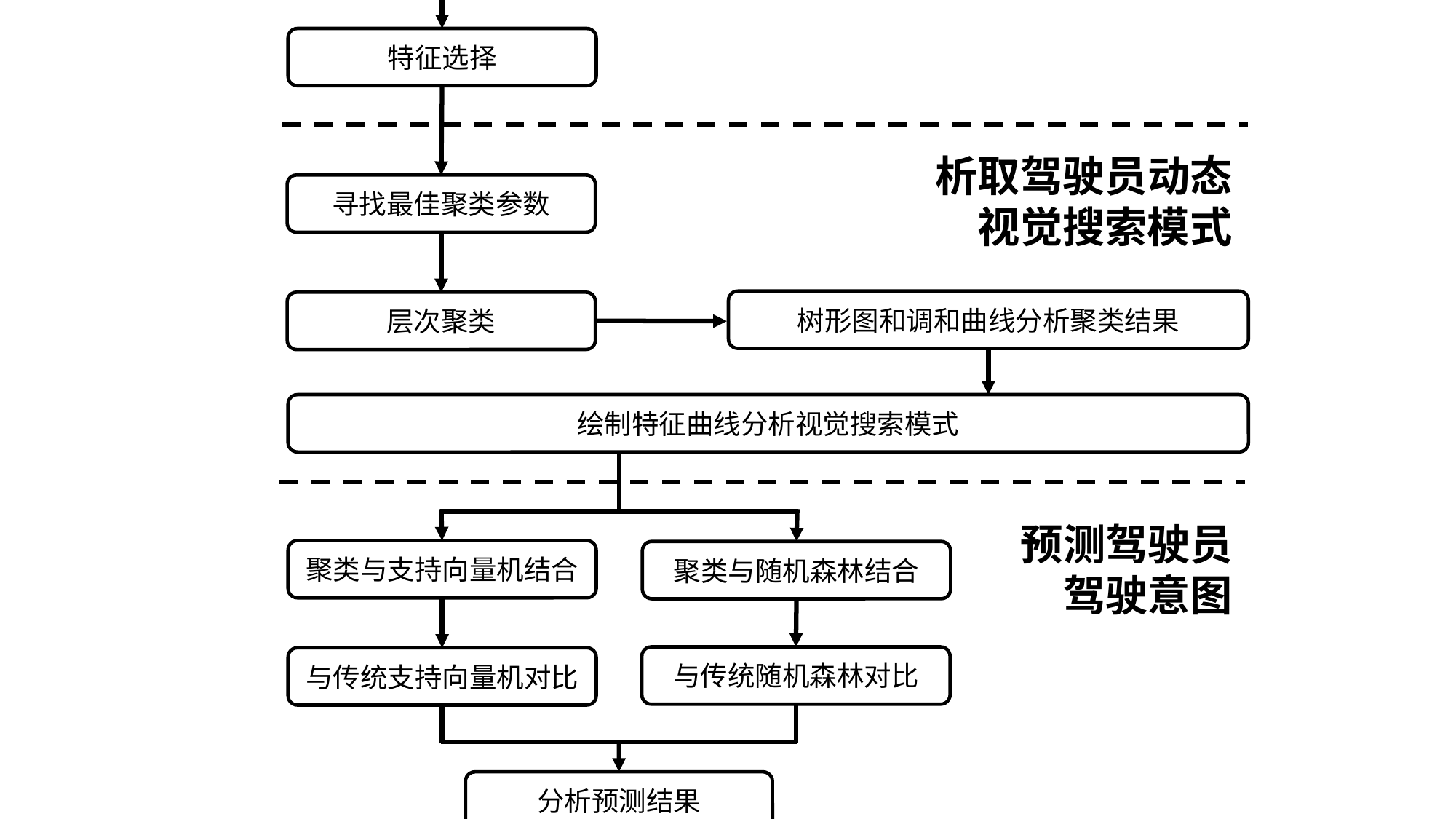

数据预处理
提取数据并归一化
特征选择
析取驾驶员动态
视觉搜索模式
寻找最佳聚类参数
树形图和调和曲线分析聚类结果
层次聚类
绘制特征曲线分析视觉搜索模式
预测驾驶员
驾驶意图
聚类与支持向量机结合
聚类与随机森林结合
与传统随机森林对比
与传统支持向量机对比
分析预测结果